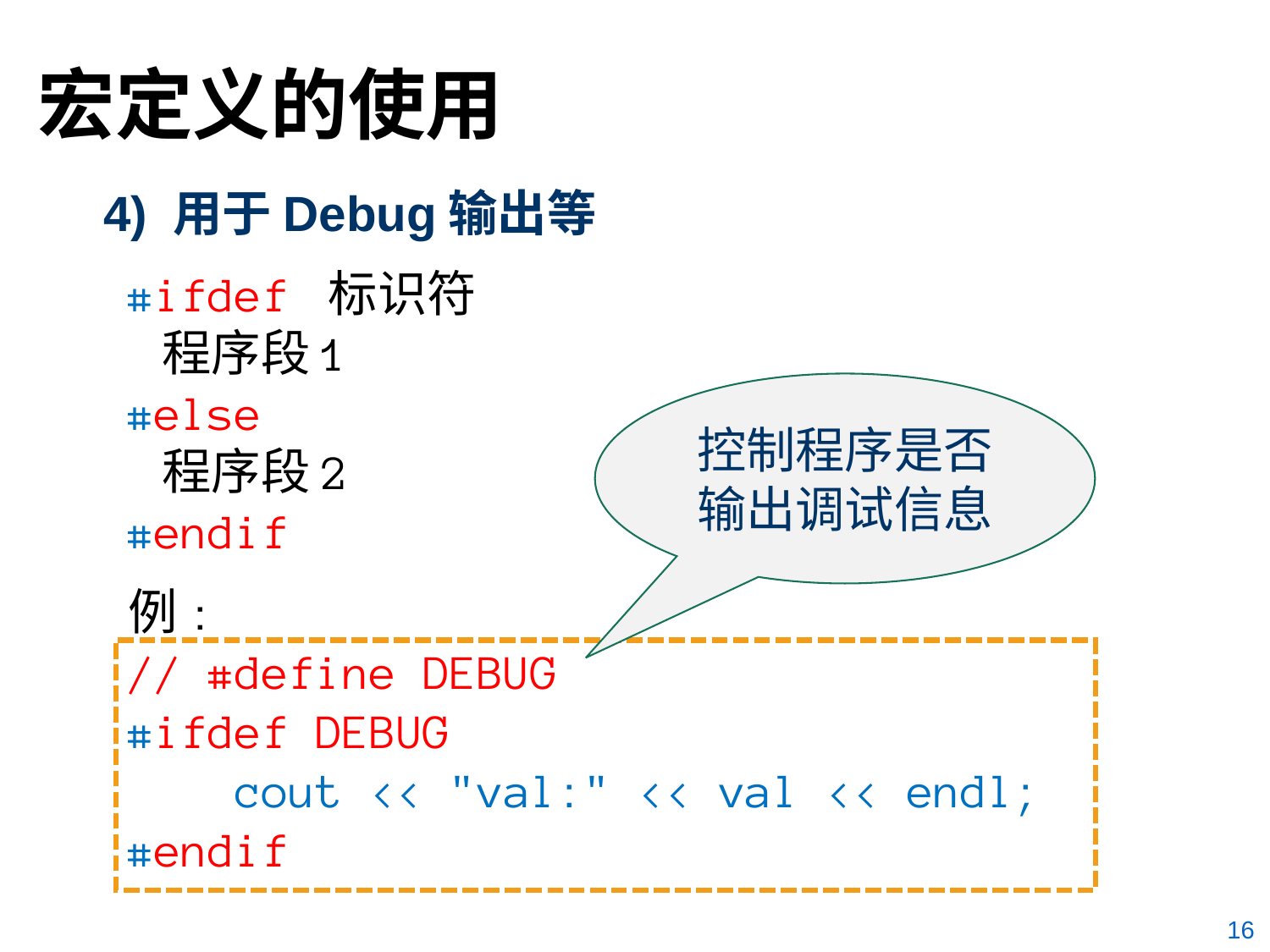

# 宏定义的使用
4) 用于Debug输出等
#ifdef 标识符
  程序段1
#else
  程序段2
#endif
控制程序是否输出调试信息
例:
// #define DEBUG
#ifdef DEBUG
    cout << "val:" << val << endl;
#endif

16